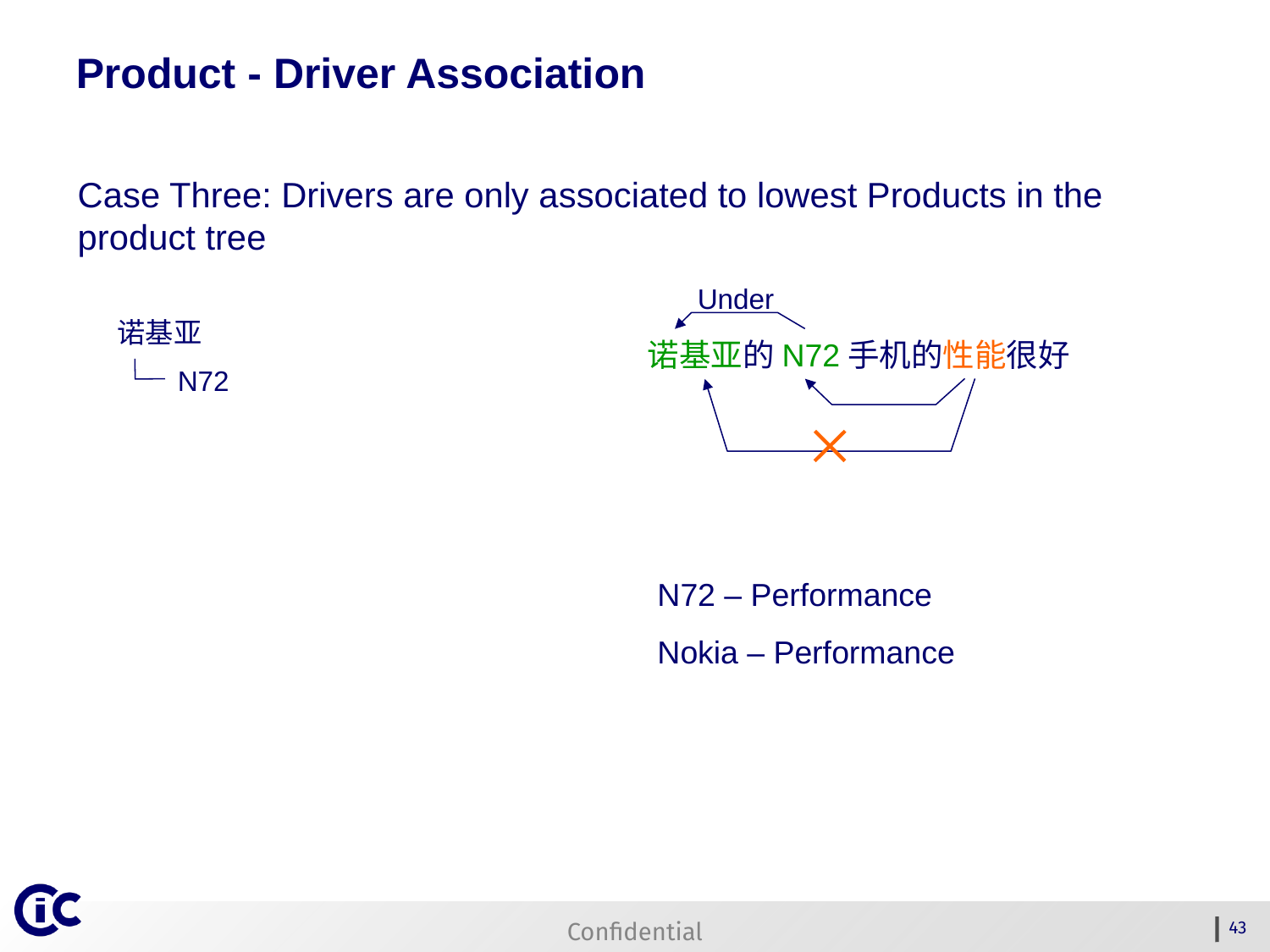

Product - Driver Association
Case Three: Drivers are only associated to lowest Products in the product tree
Under

诺基亚
诺基亚的N72手机的性能很好
N72

N72 – Performance
Nokia – Performance